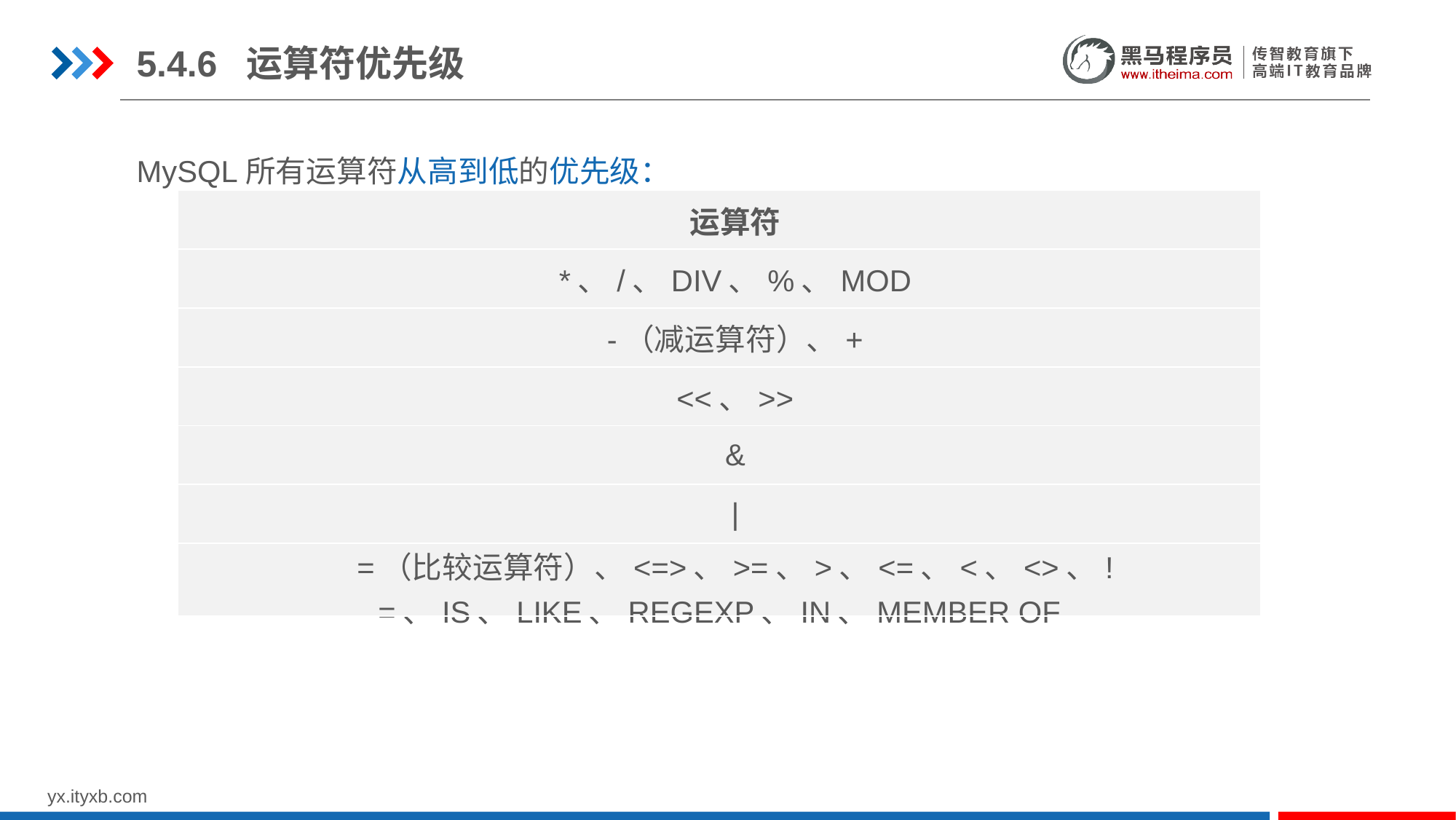

5.4.6  运算符优先级
MySQL所有运算符从高到低的优先级：
| 运算符 |
| --- |
| \*、/、DIV、%、MOD |
| -（减运算符）、+ |
| <<、>> |
| & |
| | |
| =（比较运算符）、<=>、>=、>、<=、<、<>、!=、IS、LIKE、REGEXP、IN、MEMBER OF |